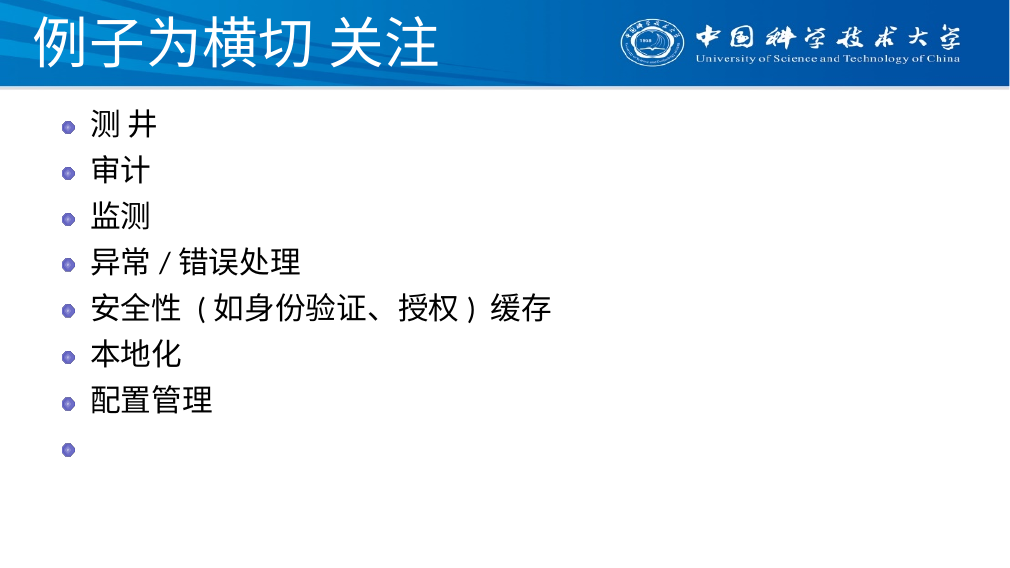

# 例子为横切 关注
测 井
审计
监测
异常/错误处理
安全性 (如身份验证、授权) 缓存
本地化
配置管理